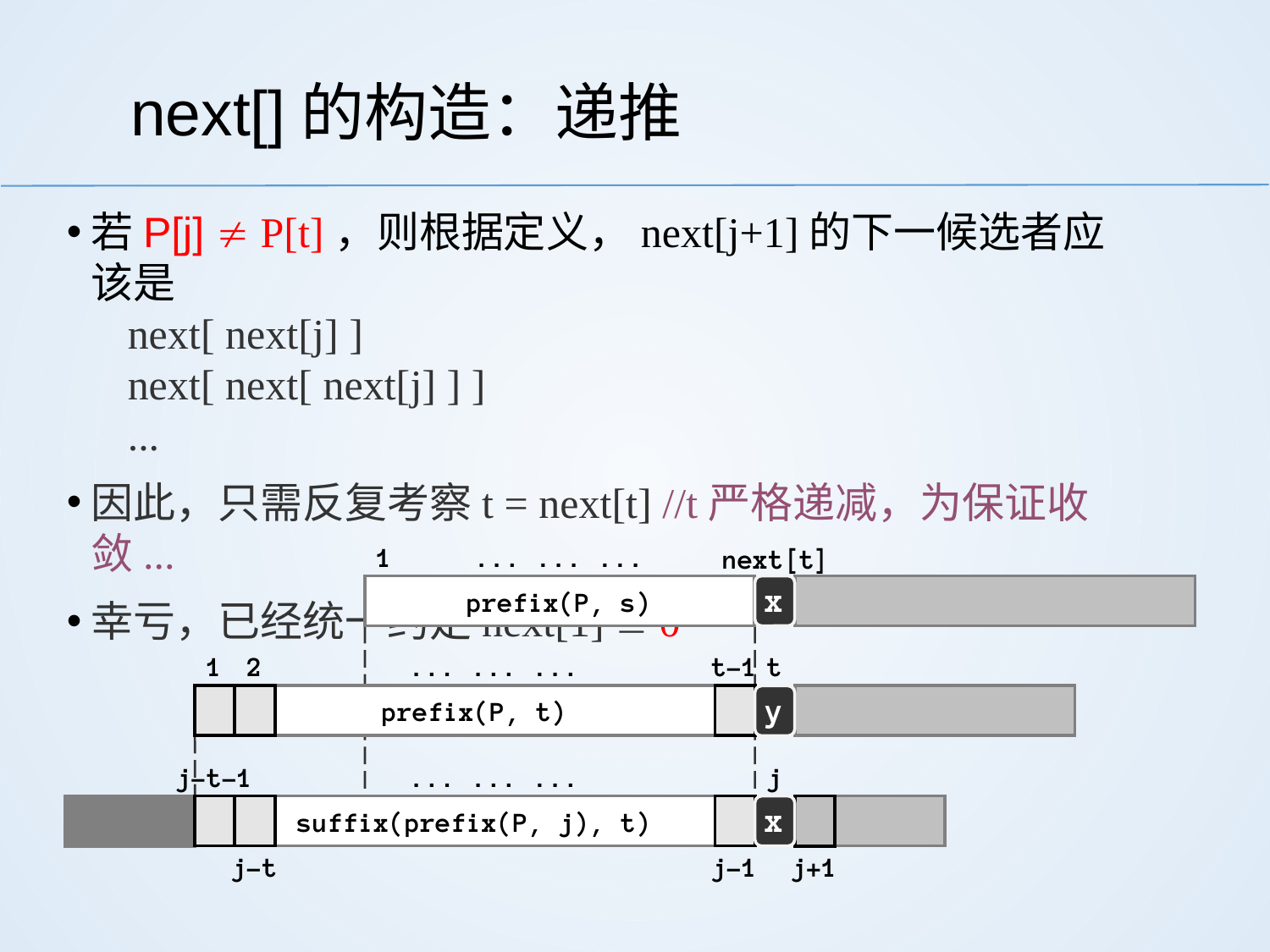

# next[]的构造：递推
若P[j] ≠ P[t]，则根据定义，next[j+1]的下一候选者应该是
	next[ next[j] ]
	next[ next[ next[j] ] ]
	...
因此，只需反复考察t = next[t] //t严格递减，为保证收敛...
幸亏，已经统一约定next[1] ≡ 0
next[t]
1
... ... ...
prefix(P, s)
x

2
t-1
t
1
... ... ...
prefix(P, t)

y

j-t-1
... ... ...
j
suffix(prefix(P, j), t)

x

j-t
j-1
j+1